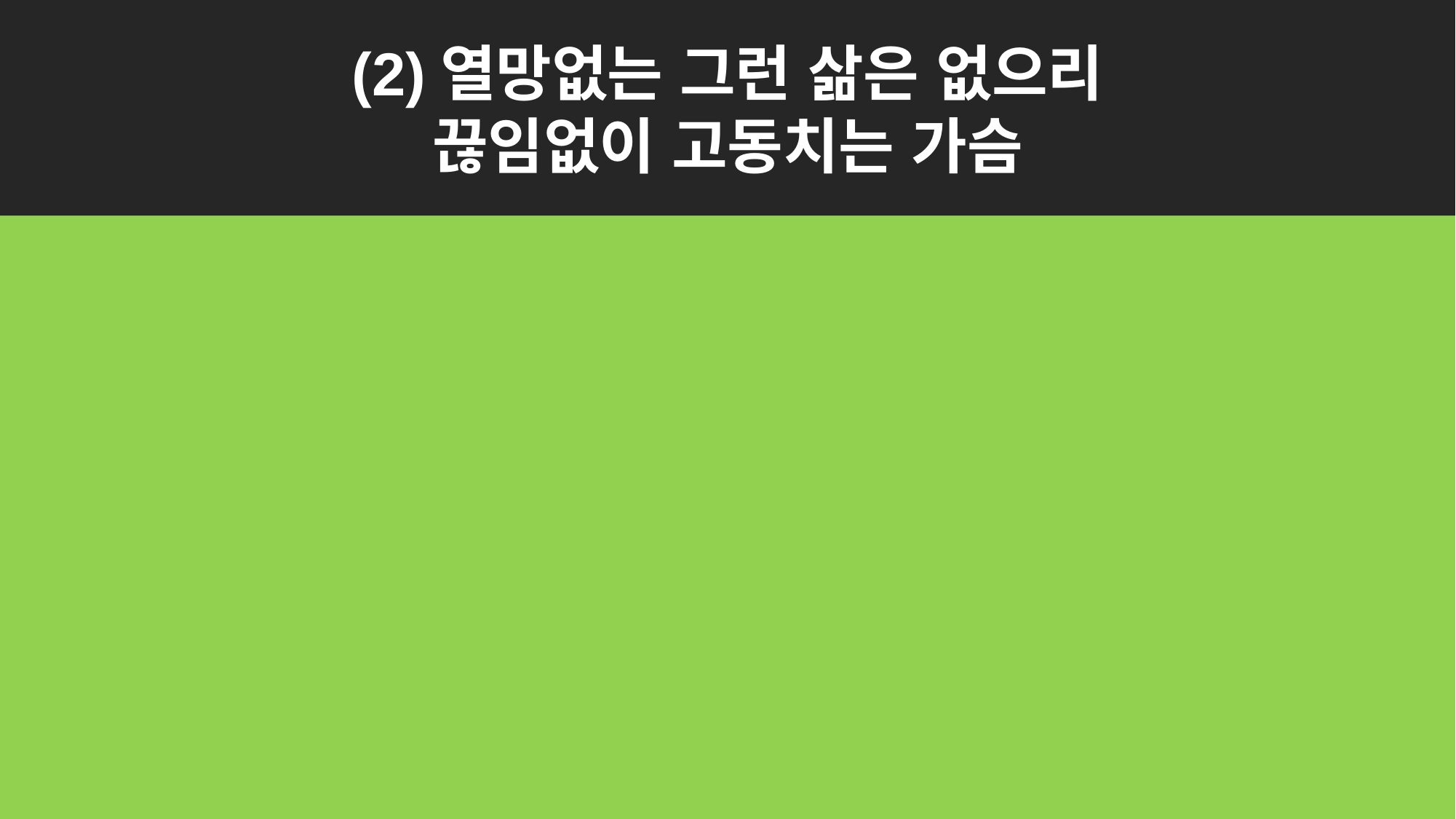

(2)열망없는 그런 삶은 없으리
끊임없이 고동치는 가슴